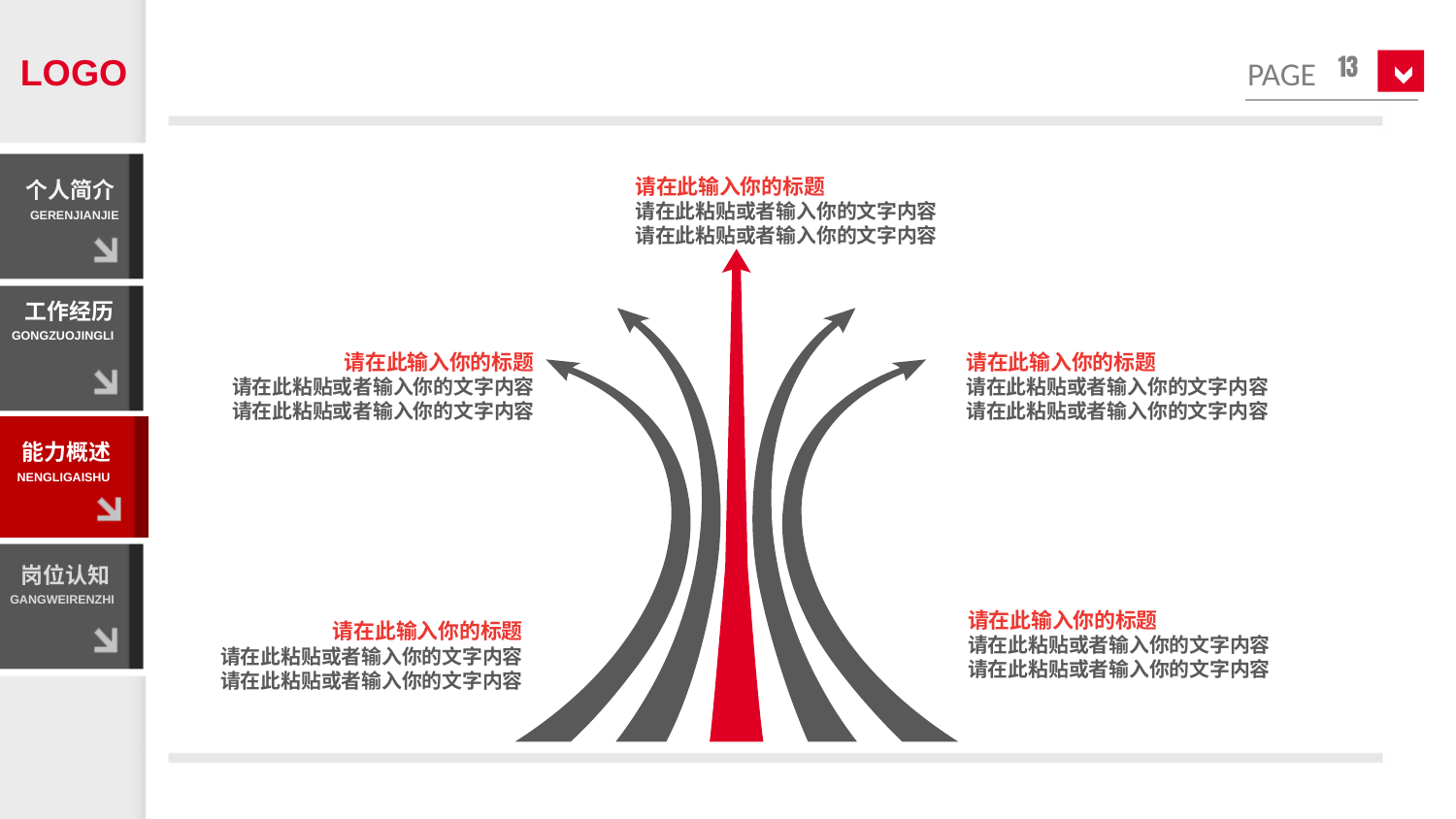

LOGO
13
请在此输入你的标题
请在此粘贴或者输入你的文字内容
请在此粘贴或者输入你的文字内容
个人简介
GERENJIANJIE

工作经历
GONGZUOJINGLI

请在此输入你的标题
请在此粘贴或者输入你的文字内容
请在此粘贴或者输入你的文字内容
请在此输入你的标题
请在此粘贴或者输入你的文字内容
请在此粘贴或者输入你的文字内容

能力概述
NENGLIGAISHU
岗位认知
GANGWEIRENZHI
请在此输入你的标题
请在此粘贴或者输入你的文字内容
请在此粘贴或者输入你的文字内容
请在此输入你的标题
请在此粘贴或者输入你的文字内容
请在此粘贴或者输入你的文字内容